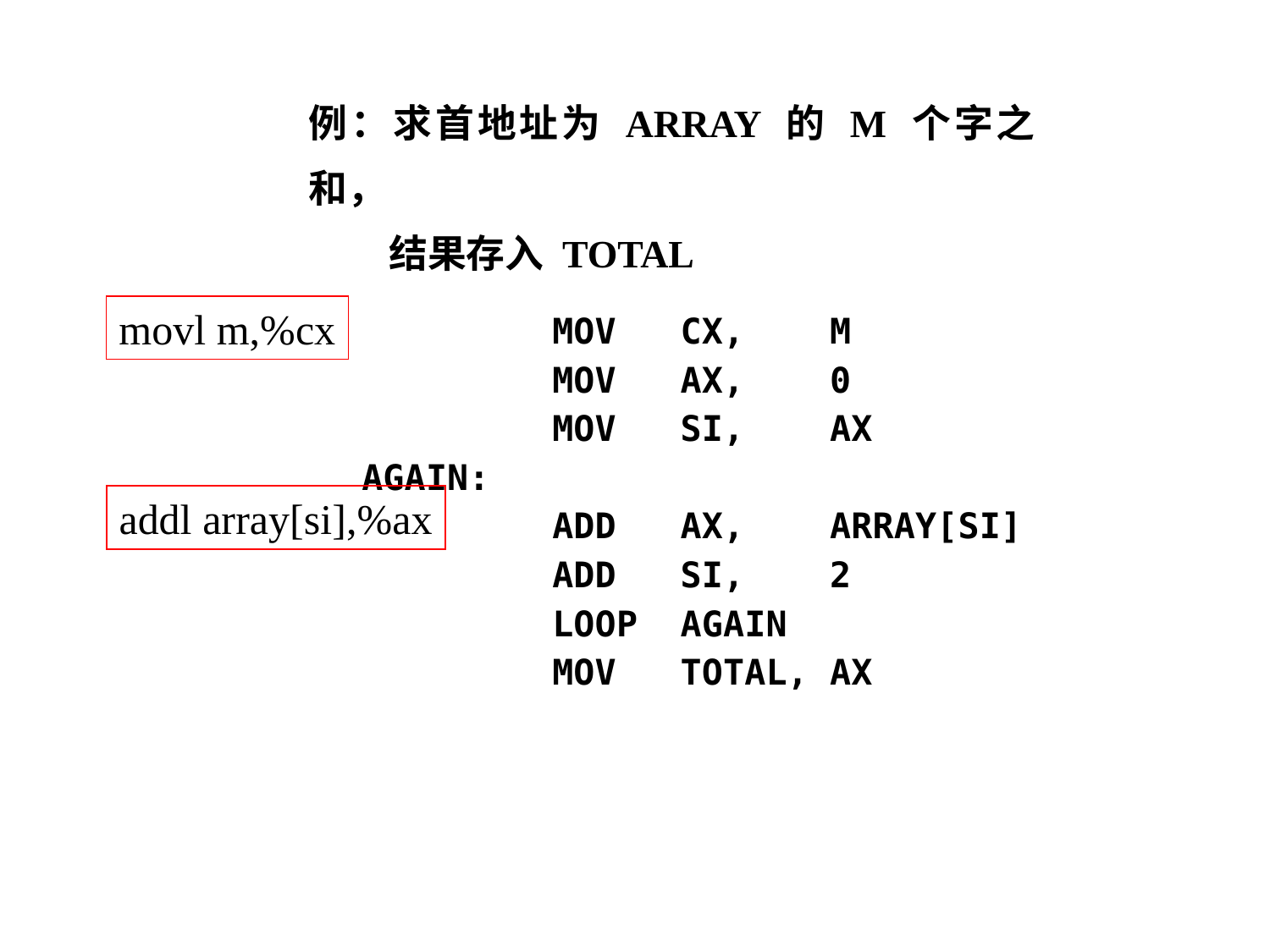

例：求首地址为 ARRAY 的 M 个字之和，
        结果存入 TOTAL
movl m,%cx
MOV   CX,    M
MOV   AX,    0
MOV   SI,    AX
AGAIN:
ADD   AX,    ARRAY[SI]
ADD   SI,    2
LOOP  AGAIN
MOV   TOTAL, AX
addl array[si],%ax